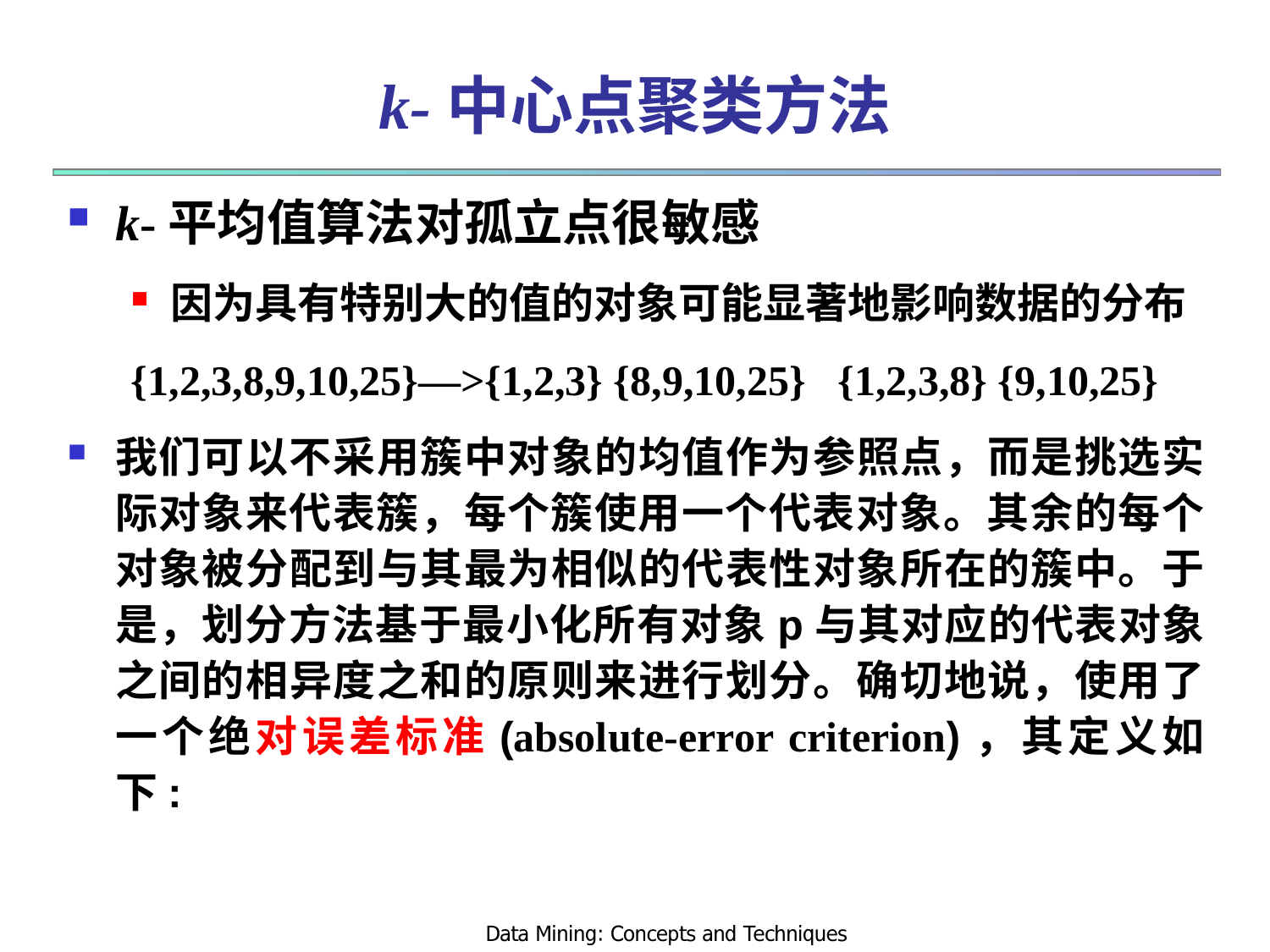

# k-中心点聚类方法
k-平均值算法对孤立点很敏感
因为具有特别大的值的对象可能显著地影响数据的分布
{1,2,3,8,9,10,25}—>{1,2,3} {8,9,10,25}   {1,2,3,8} {9,10,25}
我们可以不采用簇中对象的均值作为参照点，而是挑选实际对象来代表簇，每个簇使用一个代表对象。其余的每个对象被分配到与其最为相似的代表性对象所在的簇中。于是，划分方法基于最小化所有对象p与其对应的代表对象之间的相异度之和的原则来进行划分。确切地说，使用了一个绝对误差标准(absolute-error criterion)，其定义如下:
Data Mining: Concepts and Techniques
22